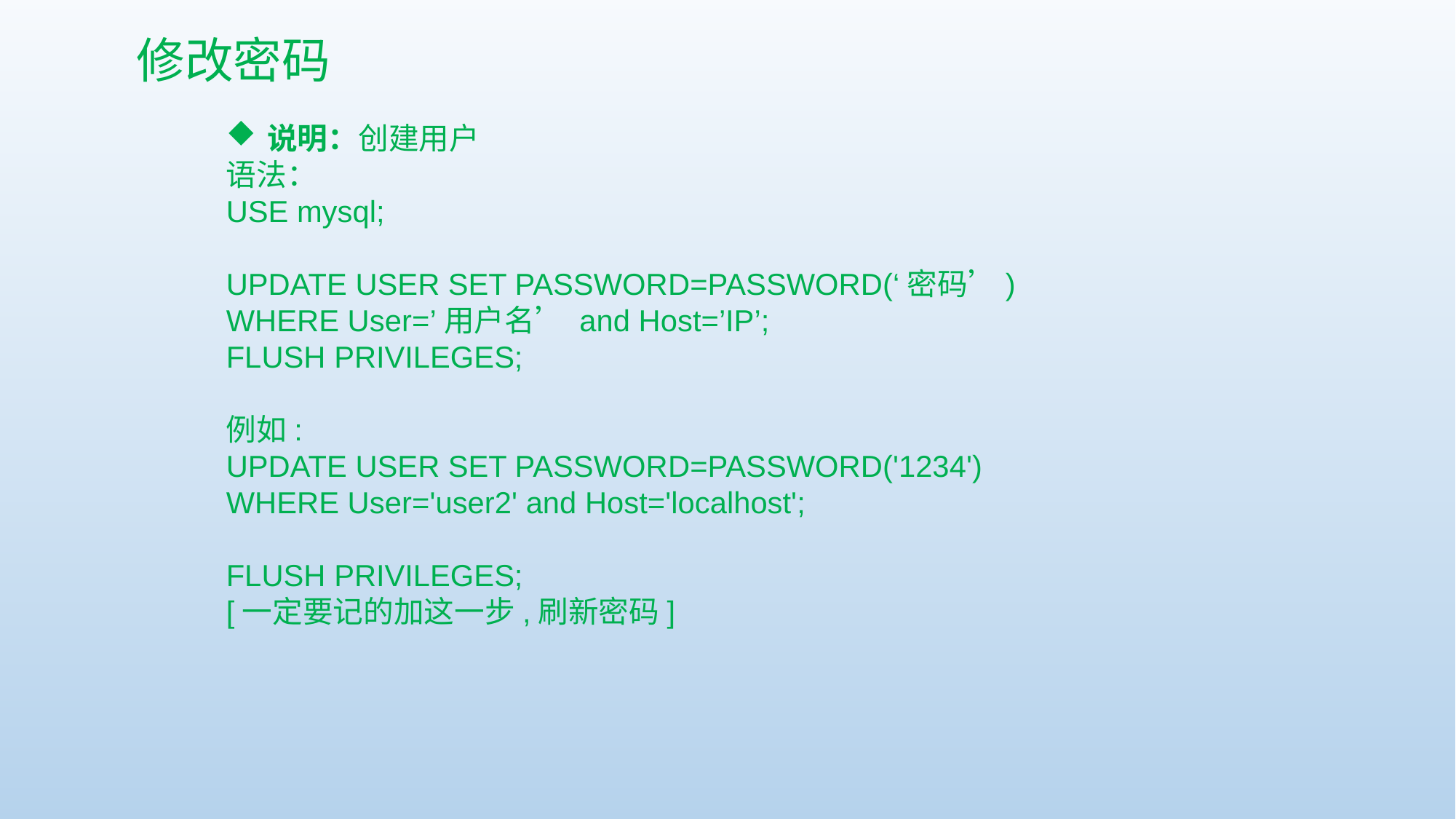

修改密码
说明：创建用户
语法：
USE mysql;

UPDATE USER SET PASSWORD=PASSWORD(‘密码’) WHERE User=’用户名’ and Host=’IP’;
FLUSH PRIVILEGES;

例如:
UPDATE USER SET PASSWORD=PASSWORD('1234') WHERE User='user2' and Host='localhost';

FLUSH PRIVILEGES;
[一定要记的加这一步,刷新密码]